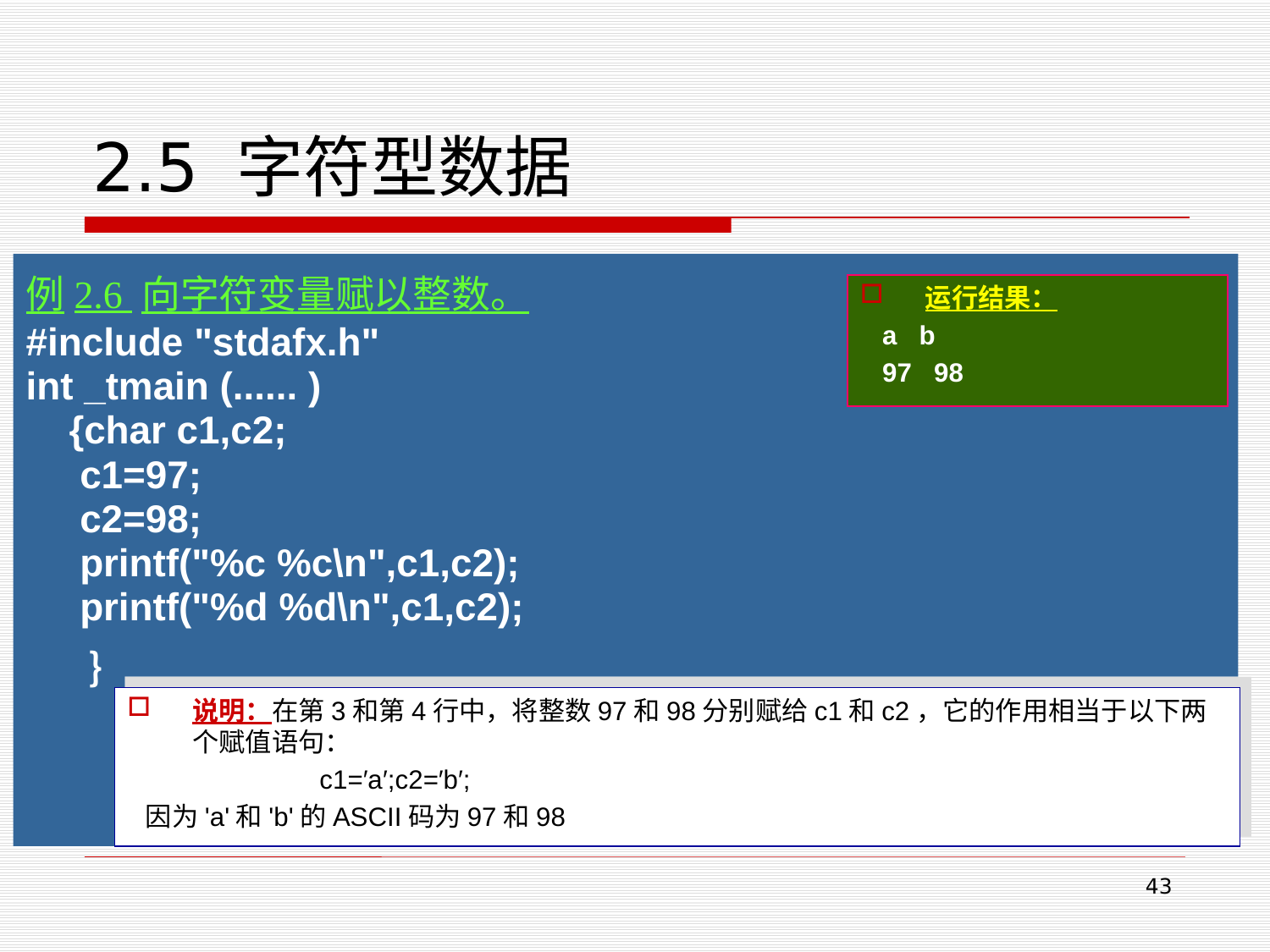

# 2.5 字符型数据
例2.6 向字符变量赋以整数。
#include "stdafx.h"
int _tmain (...... )
    {char c1,c2;
     c1=97;
     c2=98;
     printf("%c %c\n",c1,c2);
     printf("%d %d\n",c1,c2);
     ｝
运行结果：
   a   b
   97   98
说明：在第3和第4行中，将整数97和98分别赋给c1和c2，它的作用相当于以下两个赋值语句：
　　　　	c1=′a′;c2=′b′;
  因为'a'和'b'的ASCII码为97和98
43